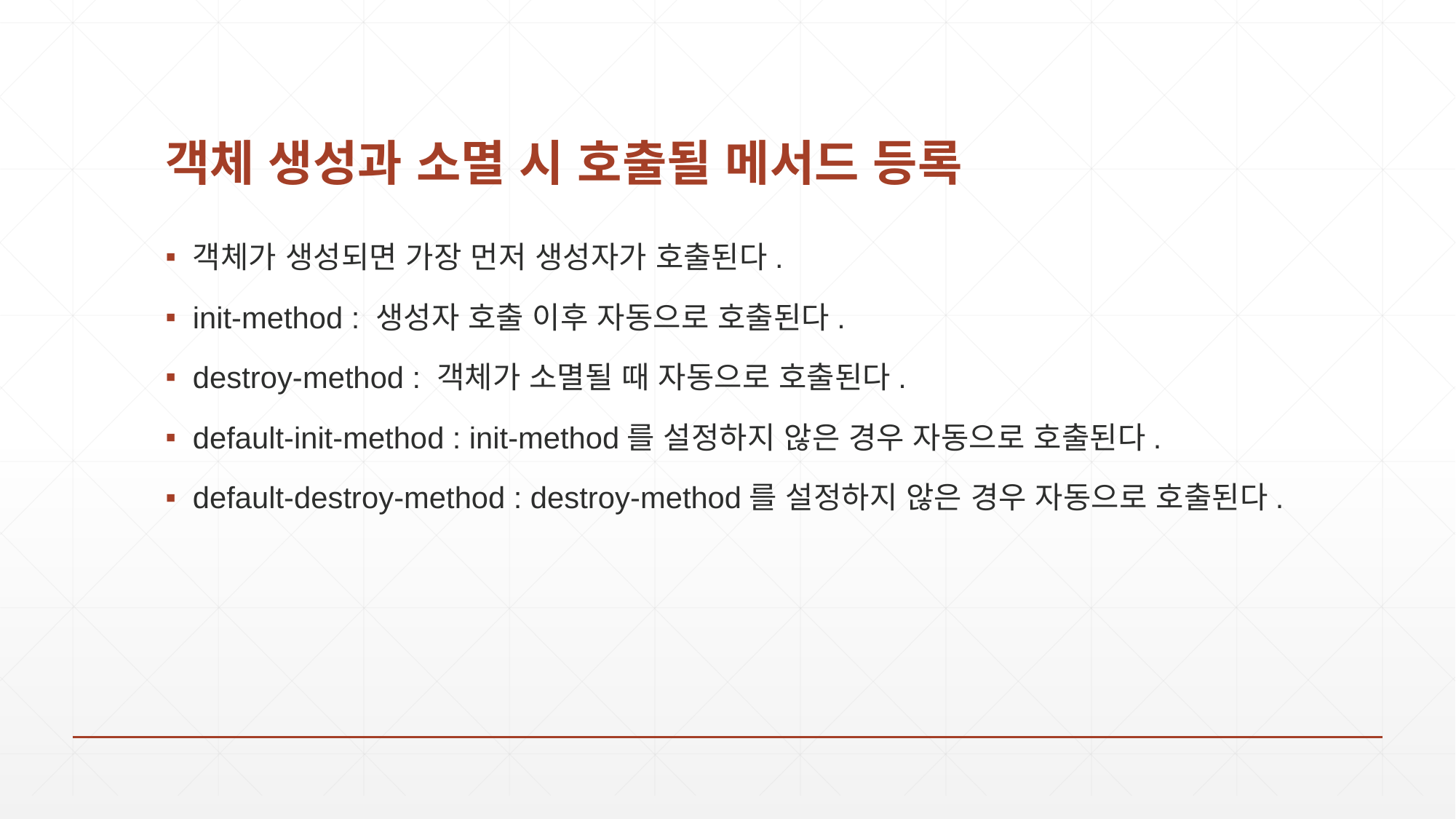

# 객체 생성과 소멸 시 호출될 메서드 등록
객체가 생성되면 가장 먼저 생성자가 호출된다.
init-method : 생성자 호출 이후 자동으로 호출된다.
destroy-method : 객체가 소멸될 때 자동으로 호출된다.
default-init-method : init-method를 설정하지 않은 경우 자동으로 호출된다.
default-destroy-method : destroy-method를 설정하지 않은 경우 자동으로 호출된다.